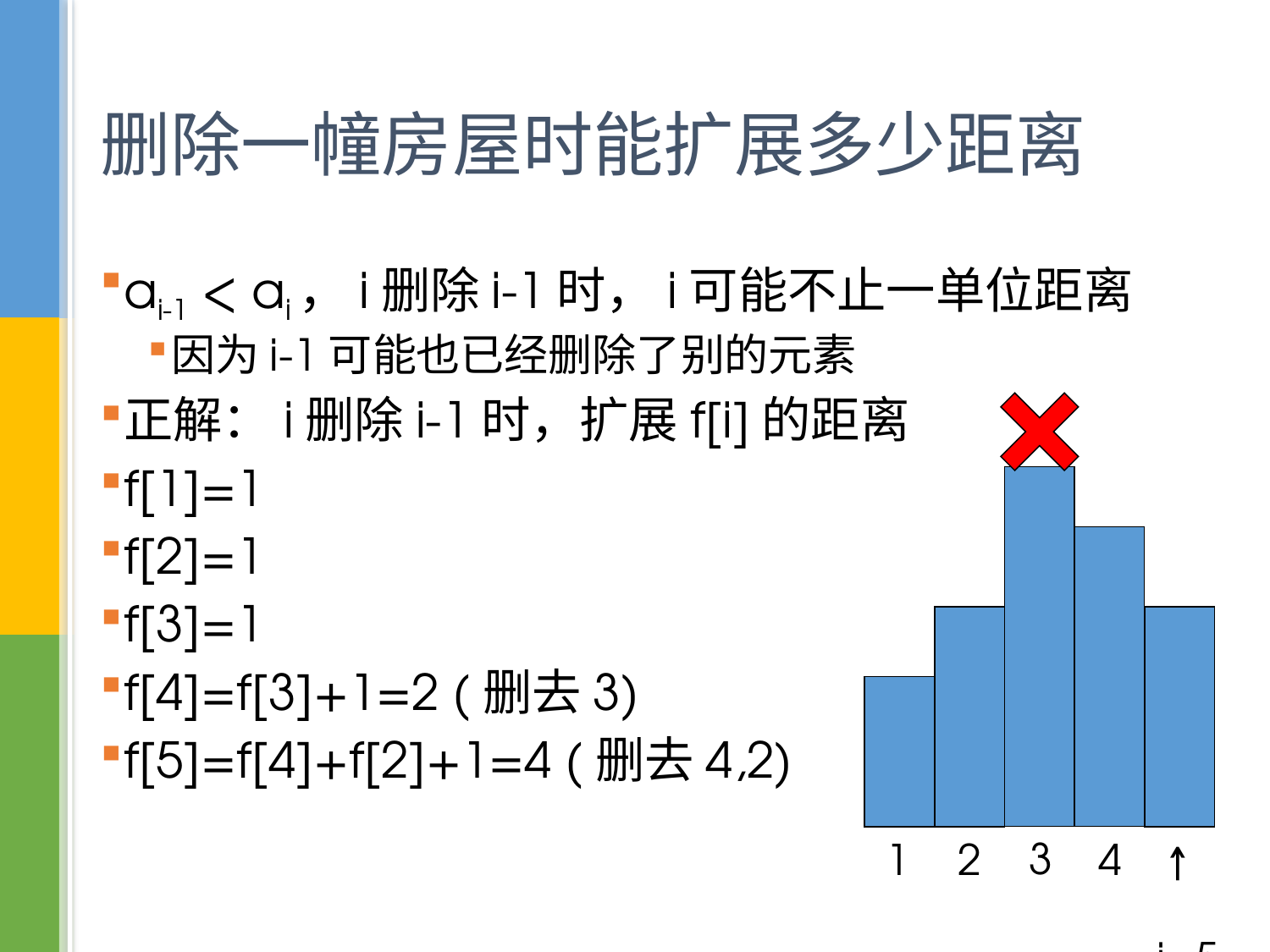

# 删除一幢房屋时能扩展多少距离
ai-1 < ai，i删除i-1时，i可能不止一单位距离
因为i-1可能也已经删除了别的元素
正解：i删除i-1时，扩展f[i]的距离
f[1]=1
f[2]=1
f[3]=1
f[4]=f[3]+1=2 (删去3)
f[5]=f[4]+f[2]+1=4 (删去4,2)

3
↑
1
2
4
 i=5